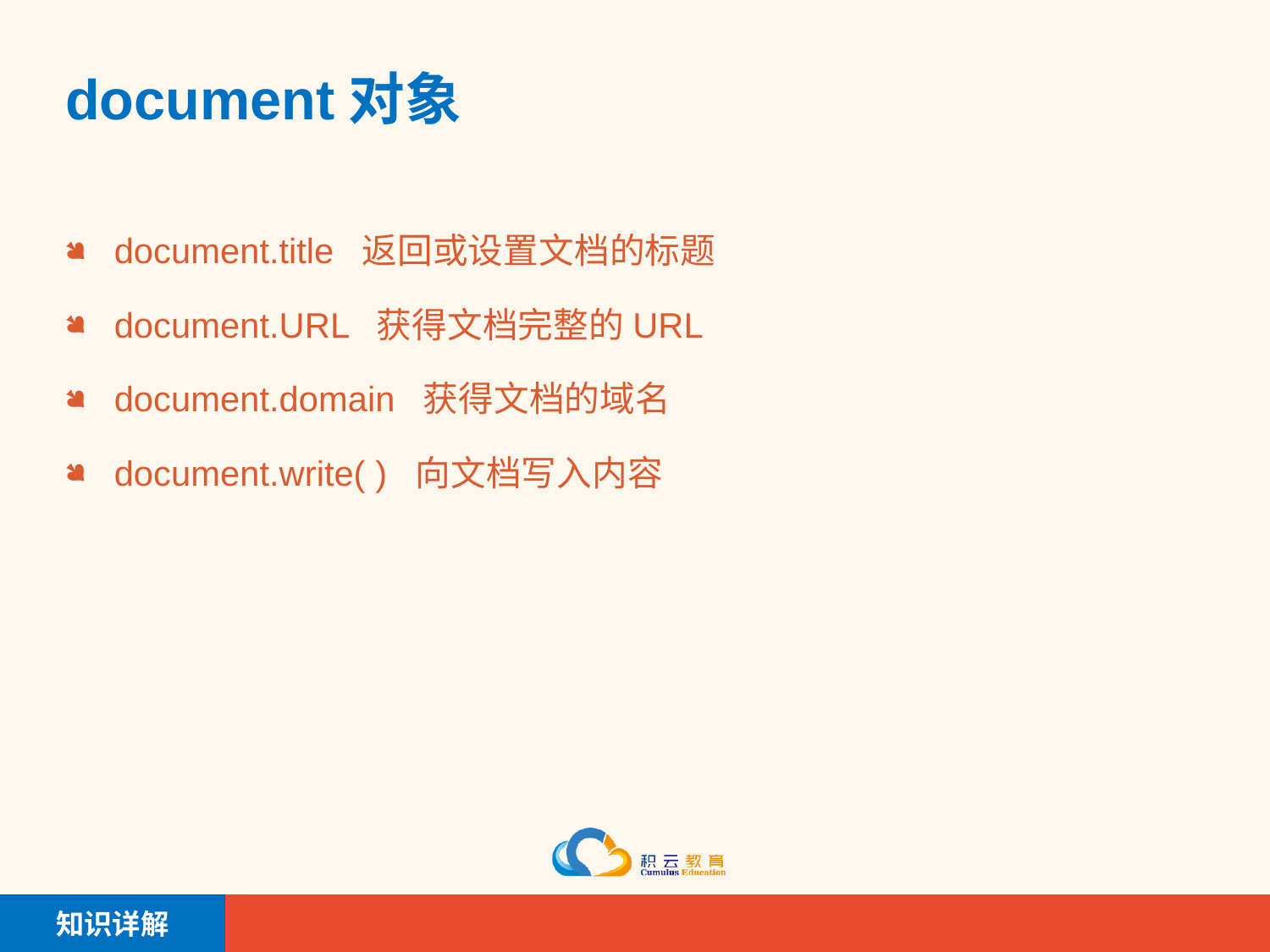

# document对象
document.title  返回或设置文档的标题
document.URL  获得文档完整的URL
document.domain  获得文档的域名
document.write( )  向文档写入内容